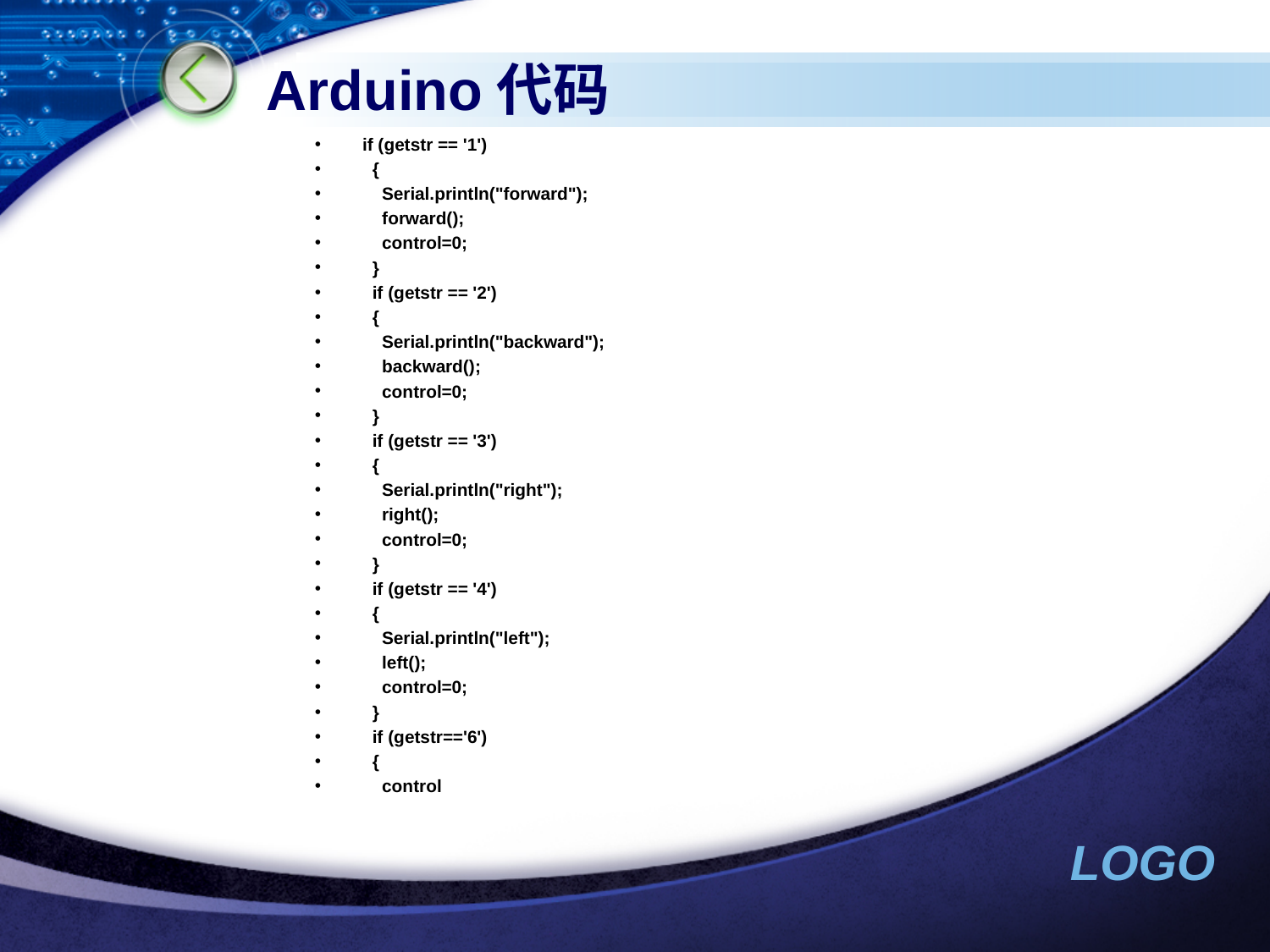

# Arduino代码
if (getstr == '1')
  {
    Serial.println("forward");
    forward();
    control=0;
  }
  if (getstr == '2')
  {
    Serial.println("backward");
    backward();
    control=0;
  }
  if (getstr == '3')
  {
    Serial.println("right");
    right();
    control=0;
  }
  if (getstr == '4')
  {
    Serial.println("left");
    left();
    control=0;
  }
  if (getstr=='6')
  {
    control